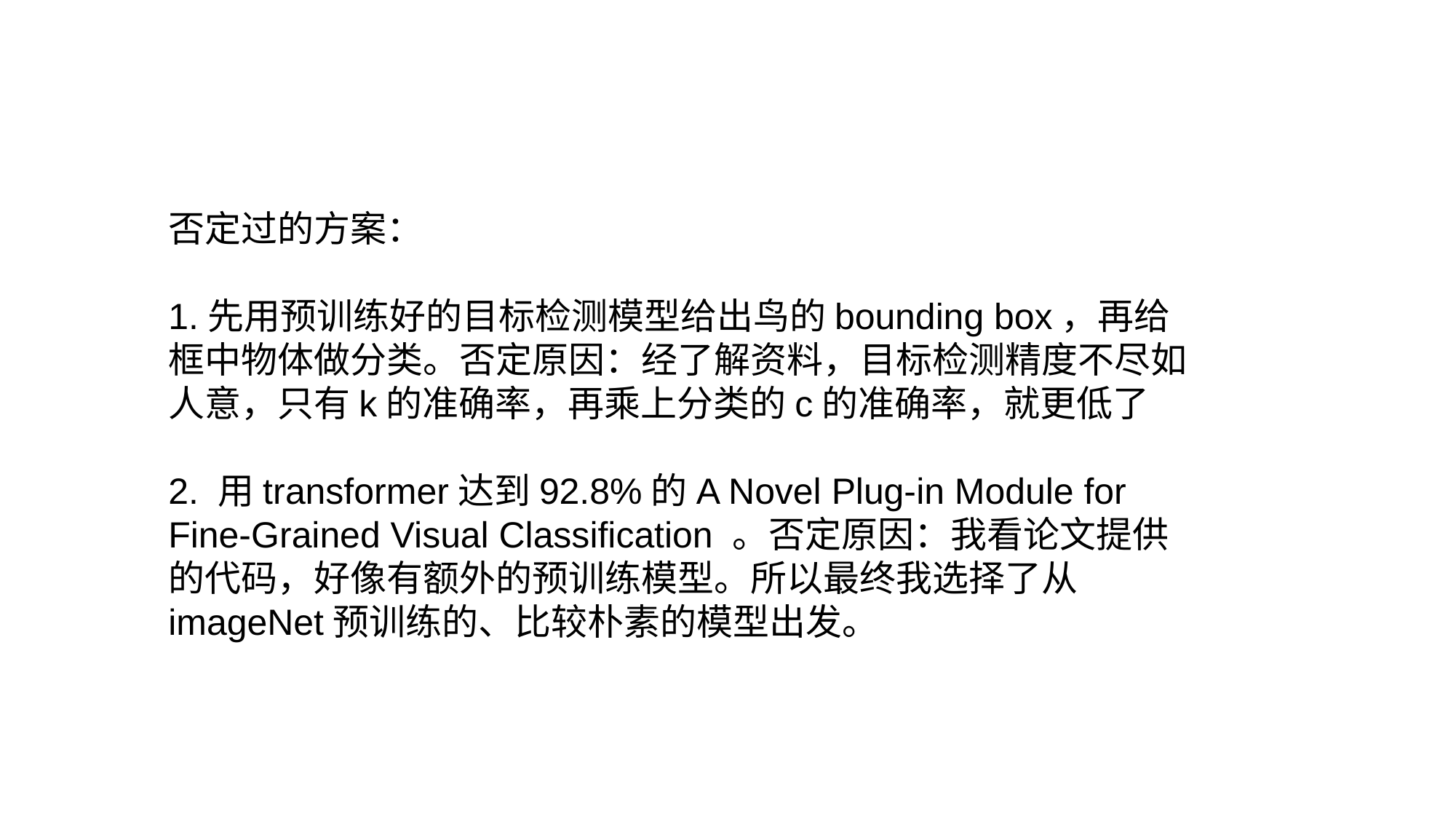

否定过的方案：

1.先用预训练好的目标检测模型给出鸟的bounding box，再给框中物体做分类。否定原因：经了解资料，目标检测精度不尽如人意，只有k的准确率，再乘上分类的c的准确率，就更低了

2. 用transformer达到92.8%的A Novel Plug-in Module for Fine-Grained Visual Classification 。否定原因：我看论文提供的代码，好像有额外的预训练模型。所以最终我选择了从imageNet预训练的、比较朴素的模型出发。